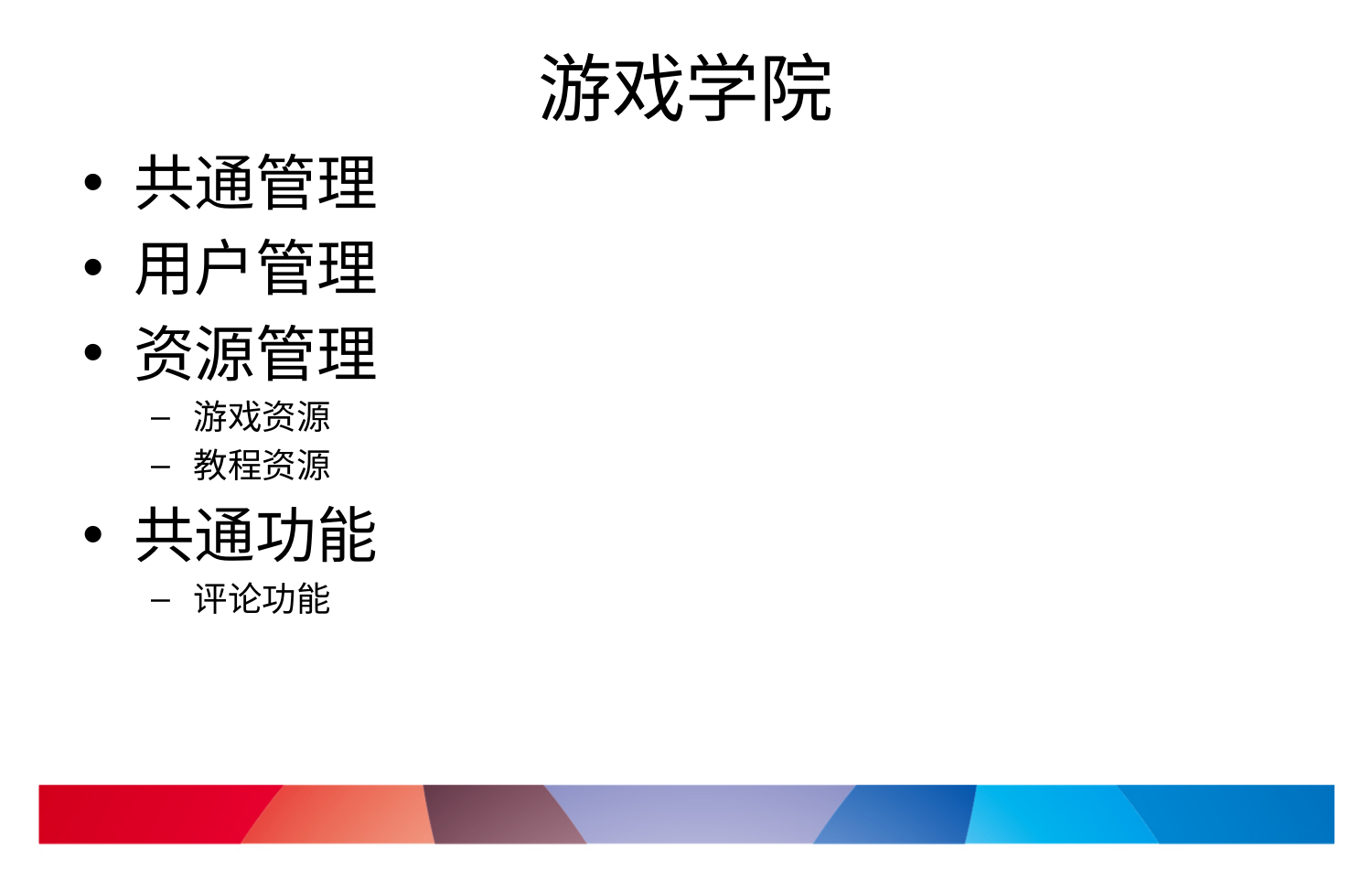

# 游戏学院
共通管理
用户管理
资源管理
游戏资源
教程资源
共通功能
评论功能